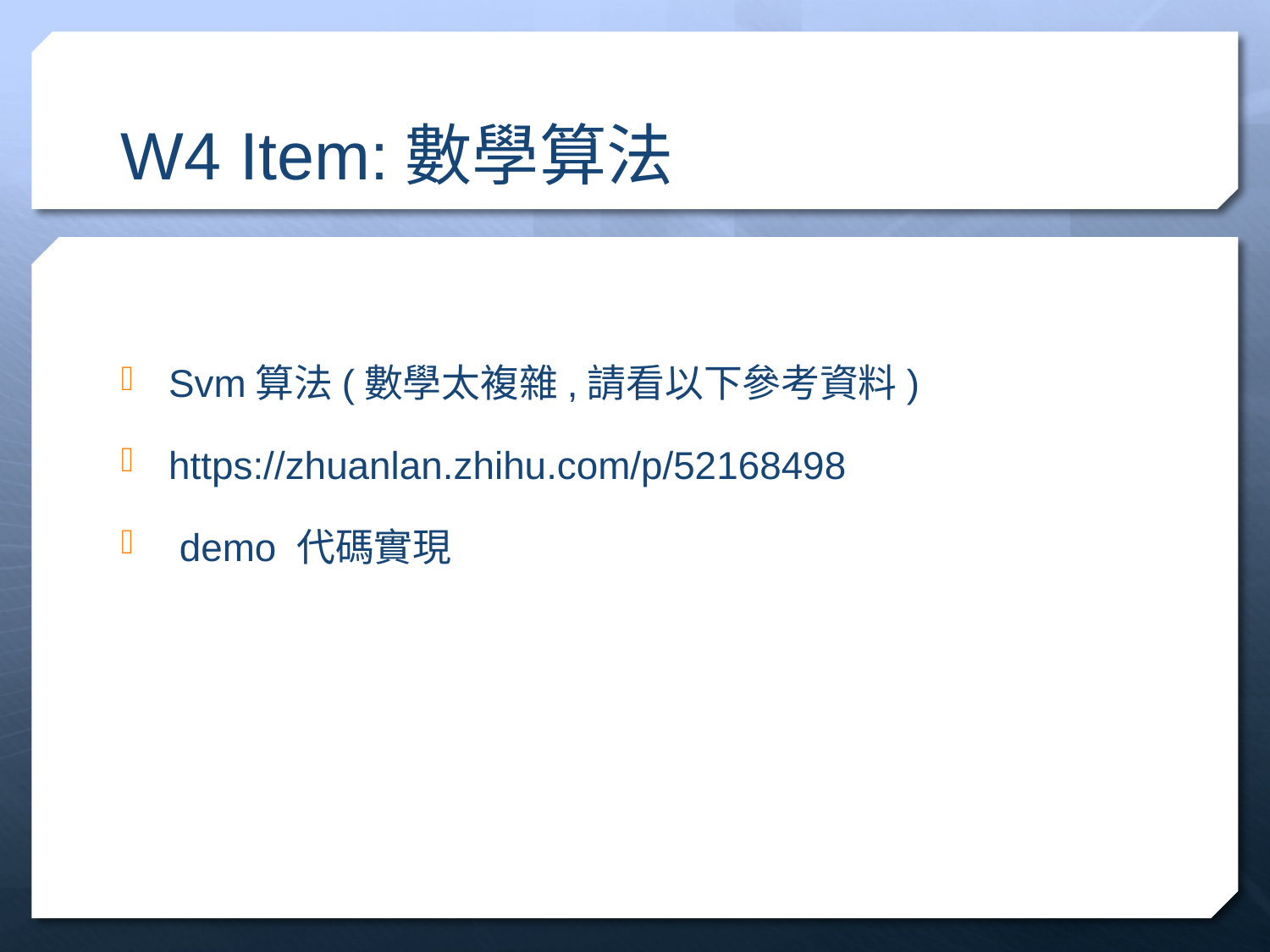

# W4 Item:數學算法

Svm算法(數學太複雜,請看以下參考資料)
https://zhuanlan.zhihu.com/p/52168498
 demo 代碼實現